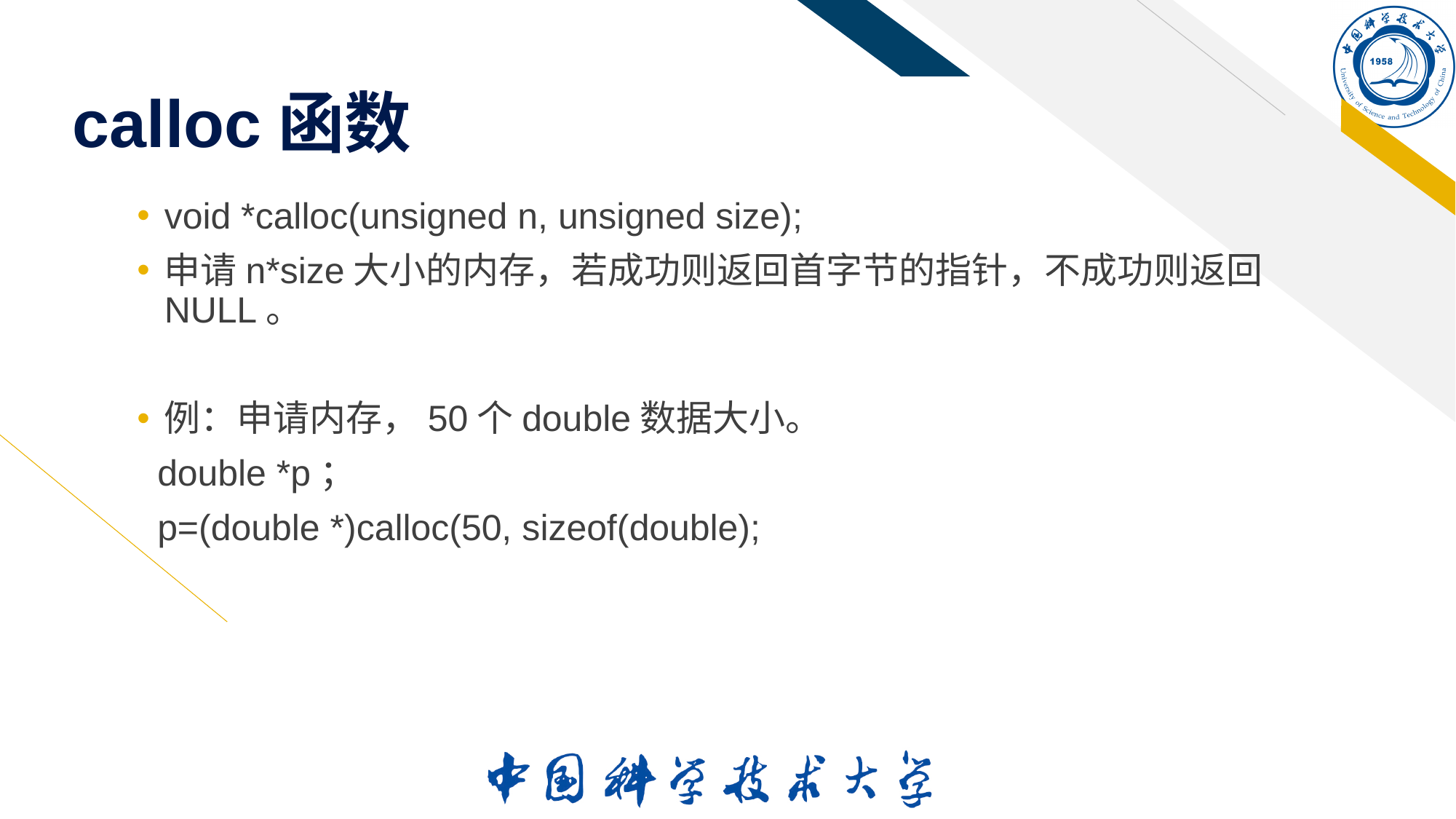

# calloc函数
void *calloc(unsigned n, unsigned size);
申请n*size大小的内存，若成功则返回首字节的指针，不成功则返回NULL。

例：申请内存，50个double数据大小。
  double *p；
  p=(double *)calloc(50, sizeof(double);